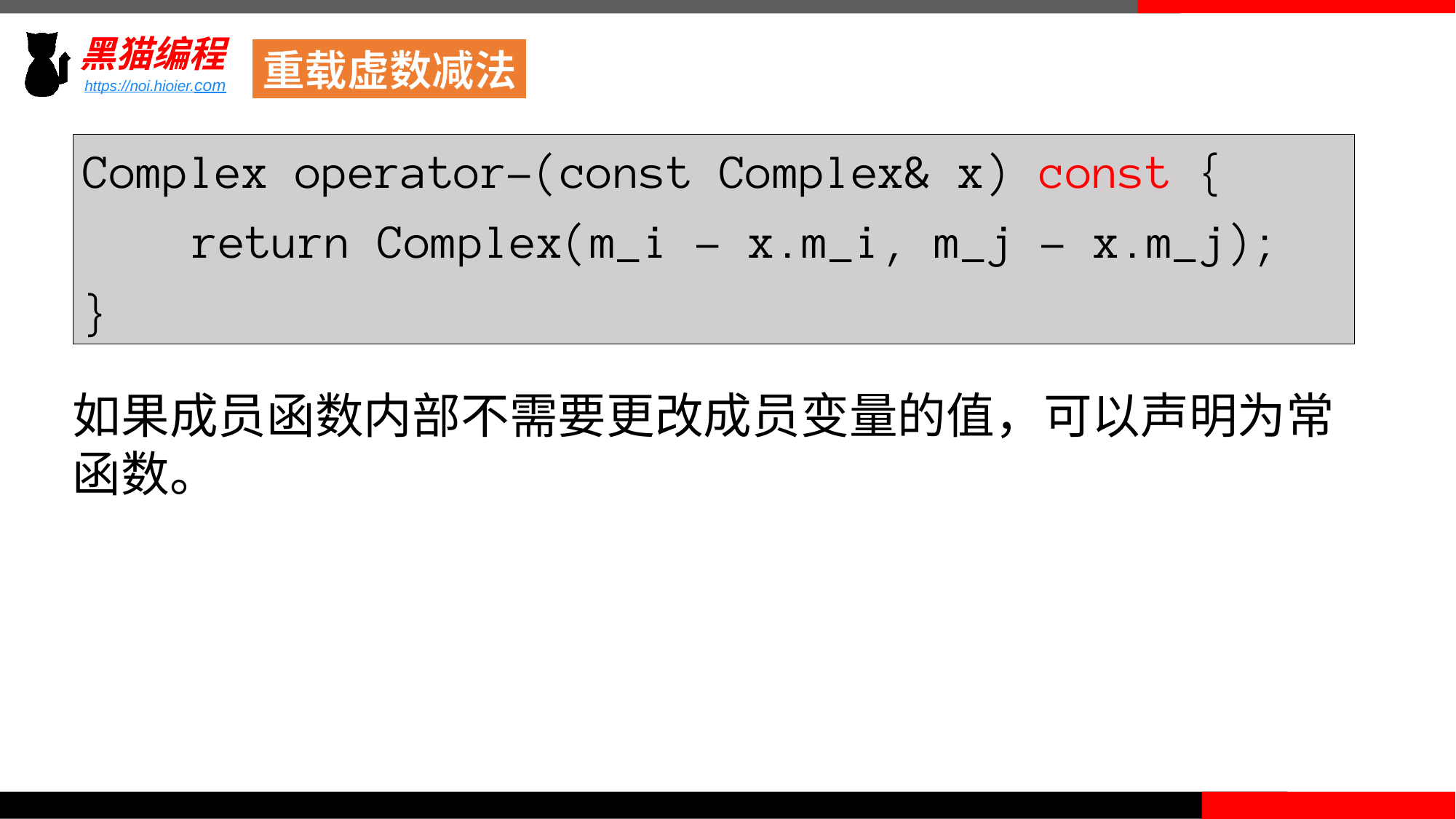

重载虚数减法
Complex operator-(const Complex& x) const {
	return Complex(m_i - x.m_i, m_j - x.m_j);
}
如果成员函数内部不需要更改成员变量的值，可以声明为常函数。